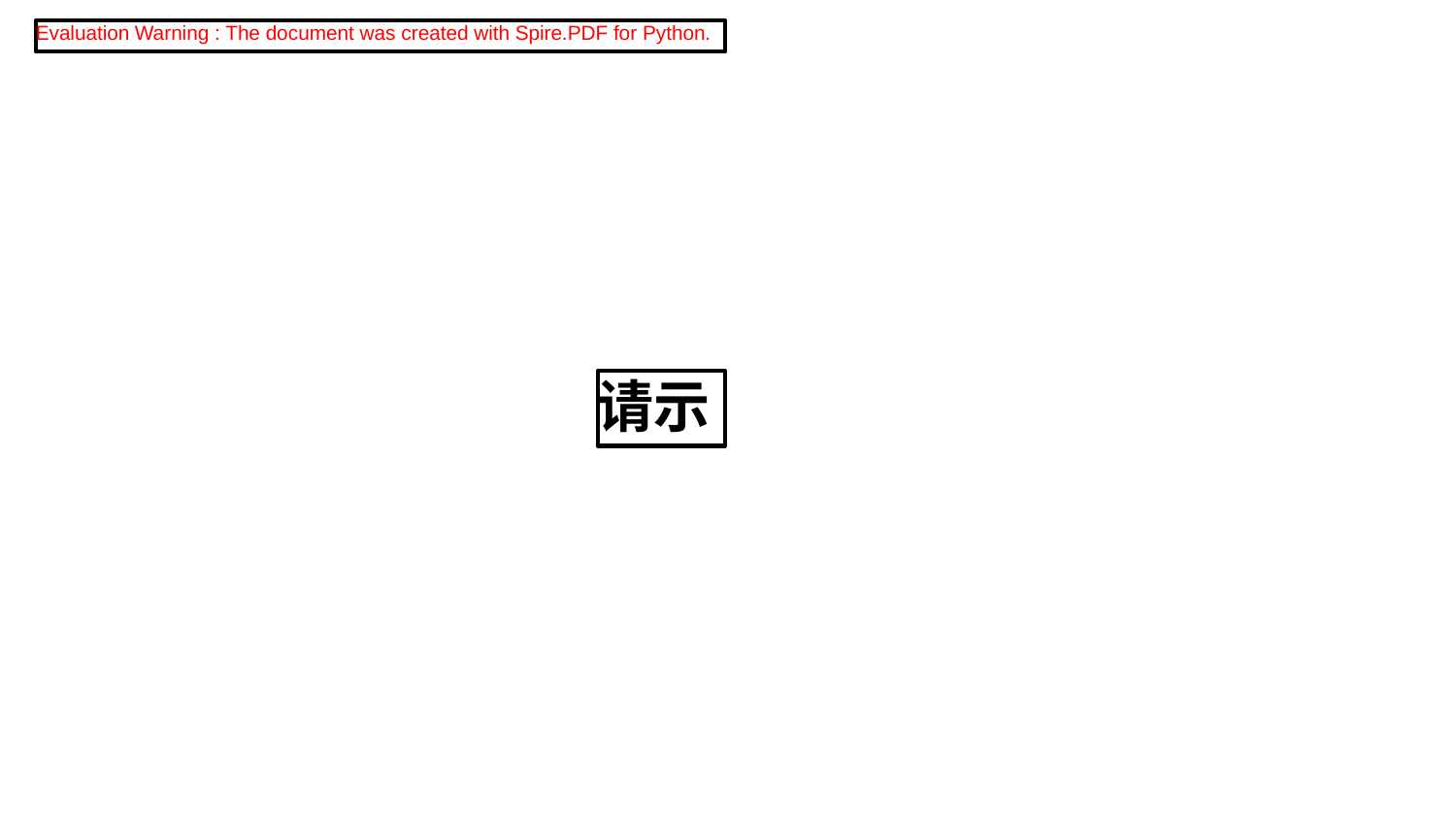

Evaluation Warning : The document was created with Spire.PDF for Python.
请示